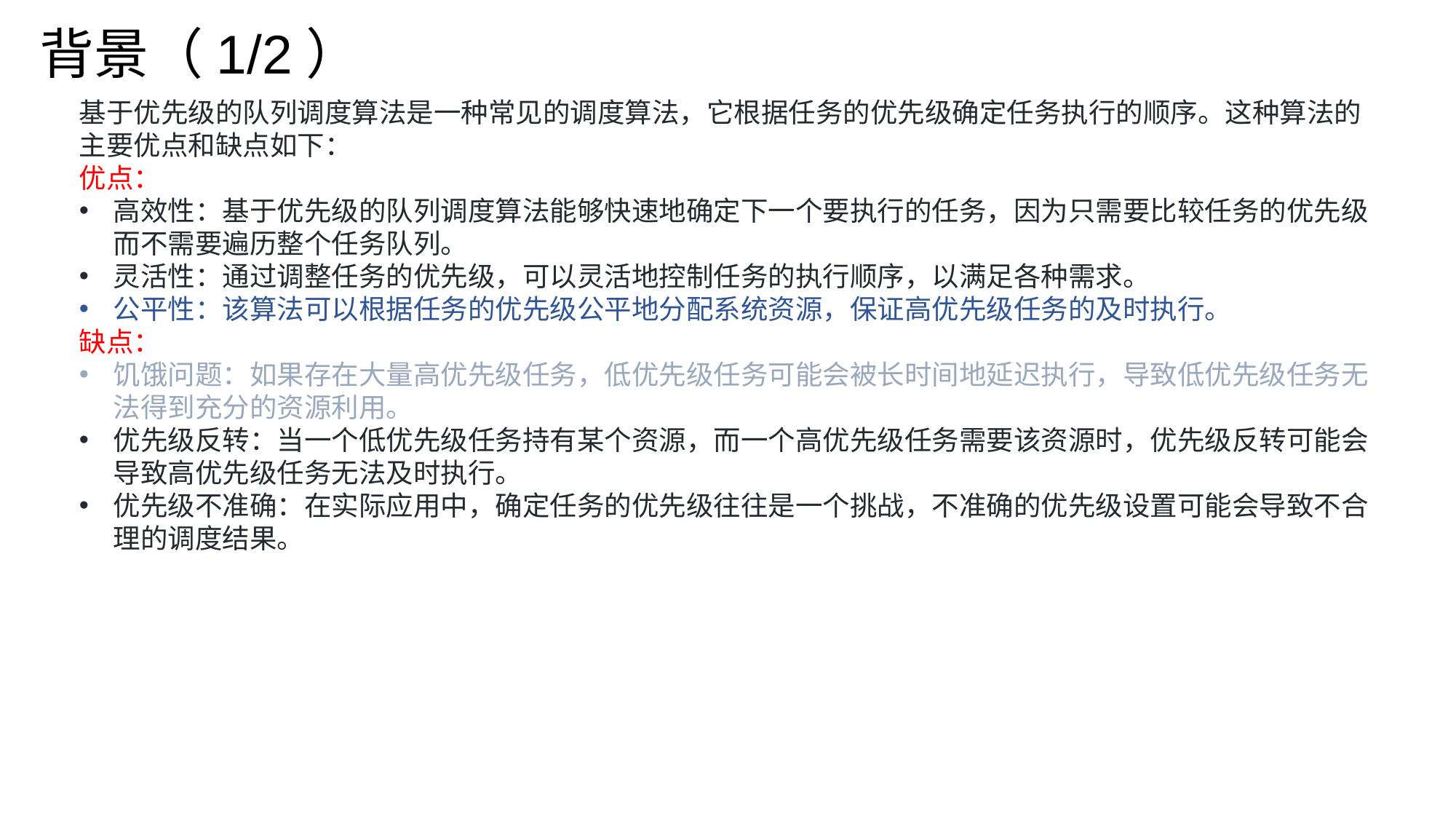

背景（1/2）
基于优先级的队列调度算法是一种常见的调度算法，它根据任务的优先级确定任务执行的顺序。这种算法的主要优点和缺点如下：
优点：
高效性：基于优先级的队列调度算法能够快速地确定下一个要执行的任务，因为只需要比较任务的优先级而不需要遍历整个任务队列。
灵活性：通过调整任务的优先级，可以灵活地控制任务的执行顺序，以满足各种需求。
公平性：该算法可以根据任务的优先级公平地分配系统资源，保证高优先级任务的及时执行。
缺点：
饥饿问题：如果存在大量高优先级任务，低优先级任务可能会被长时间地延迟执行，导致低优先级任务无法得到充分的资源利用。
优先级反转：当一个低优先级任务持有某个资源，而一个高优先级任务需要该资源时，优先级反转可能会导致高优先级任务无法及时执行。
优先级不准确：在实际应用中，确定任务的优先级往往是一个挑战，不准确的优先级设置可能会导致不合理的调度结果。